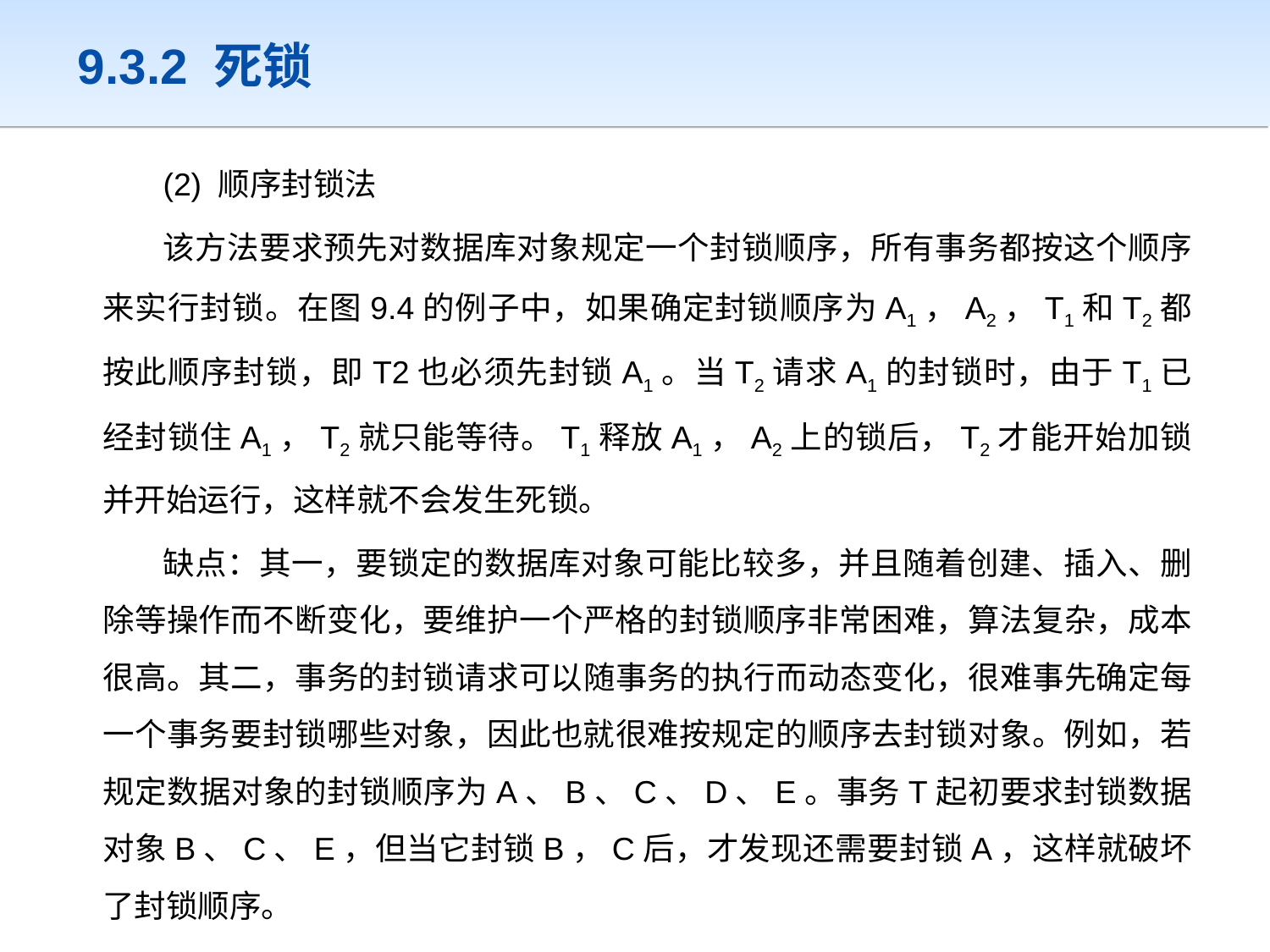

# 9.3.2 死锁
(2) 顺序封锁法
该方法要求预先对数据库对象规定一个封锁顺序，所有事务都按这个顺序来实行封锁。在图9.4的例子中，如果确定封锁顺序为A1，A2，T1和T2都按此顺序封锁，即T2也必须先封锁A1。当T2请求A1的封锁时，由于T1已经封锁住A1，T2就只能等待。T1释放A1，A2上的锁后，T2才能开始加锁并开始运行，这样就不会发生死锁。
缺点：其一，要锁定的数据库对象可能比较多，并且随着创建、插入、删除等操作而不断变化，要维护一个严格的封锁顺序非常困难，算法复杂，成本很高。其二，事务的封锁请求可以随事务的执行而动态变化，很难事先确定每一个事务要封锁哪些对象，因此也就很难按规定的顺序去封锁对象。例如，若规定数据对象的封锁顺序为A、B、C、D、E。事务T起初要求封锁数据对象B、C、E，但当它封锁B，C后，才发现还需要封锁A，这样就破坏了封锁顺序。